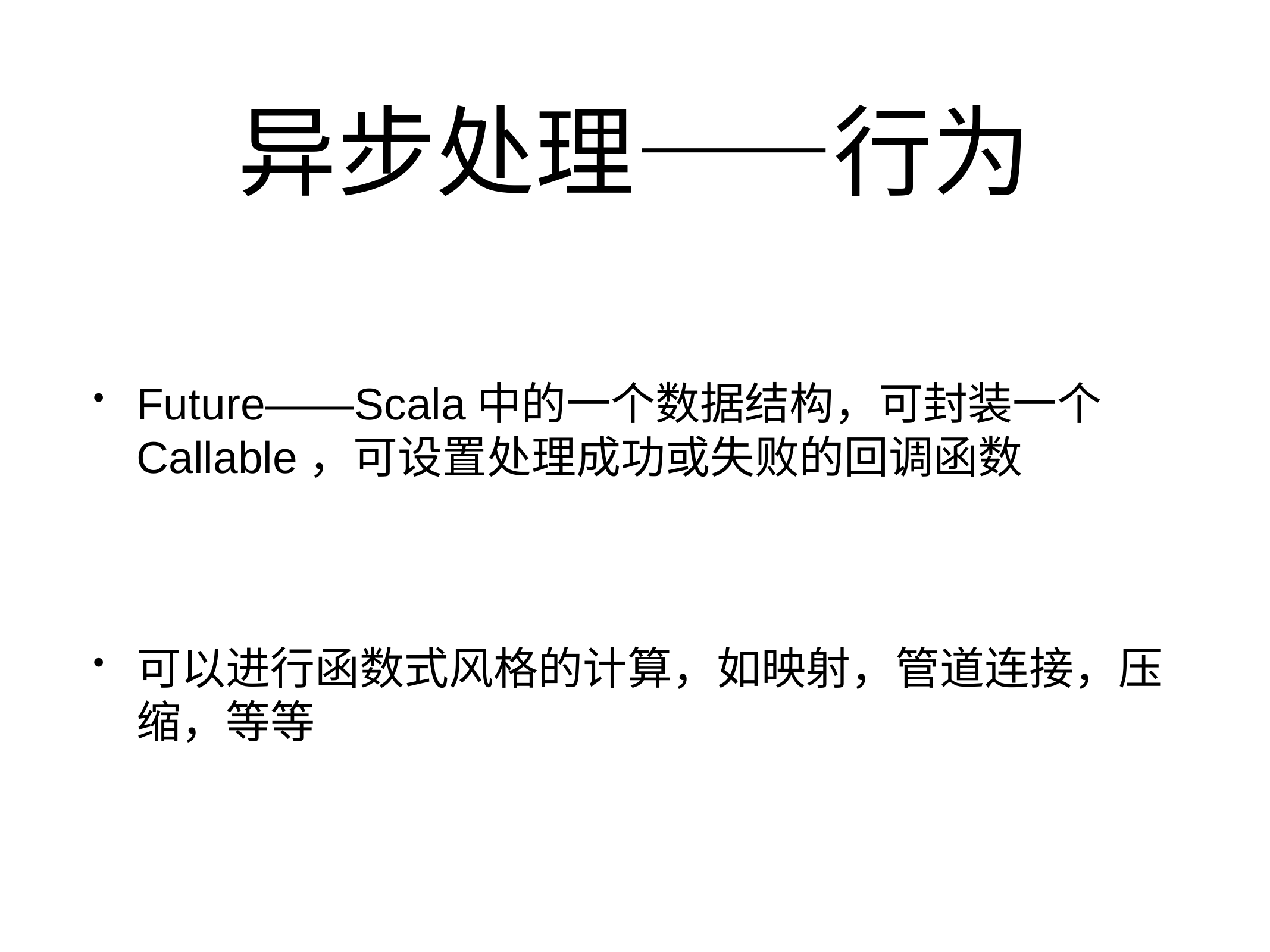

# 异步处理——行为
Future——Scala中的一个数据结构，可封装一个Callable，可设置处理成功或失败的回调函数

可以进行函数式风格的计算，如映射，管道连接，压缩，等等